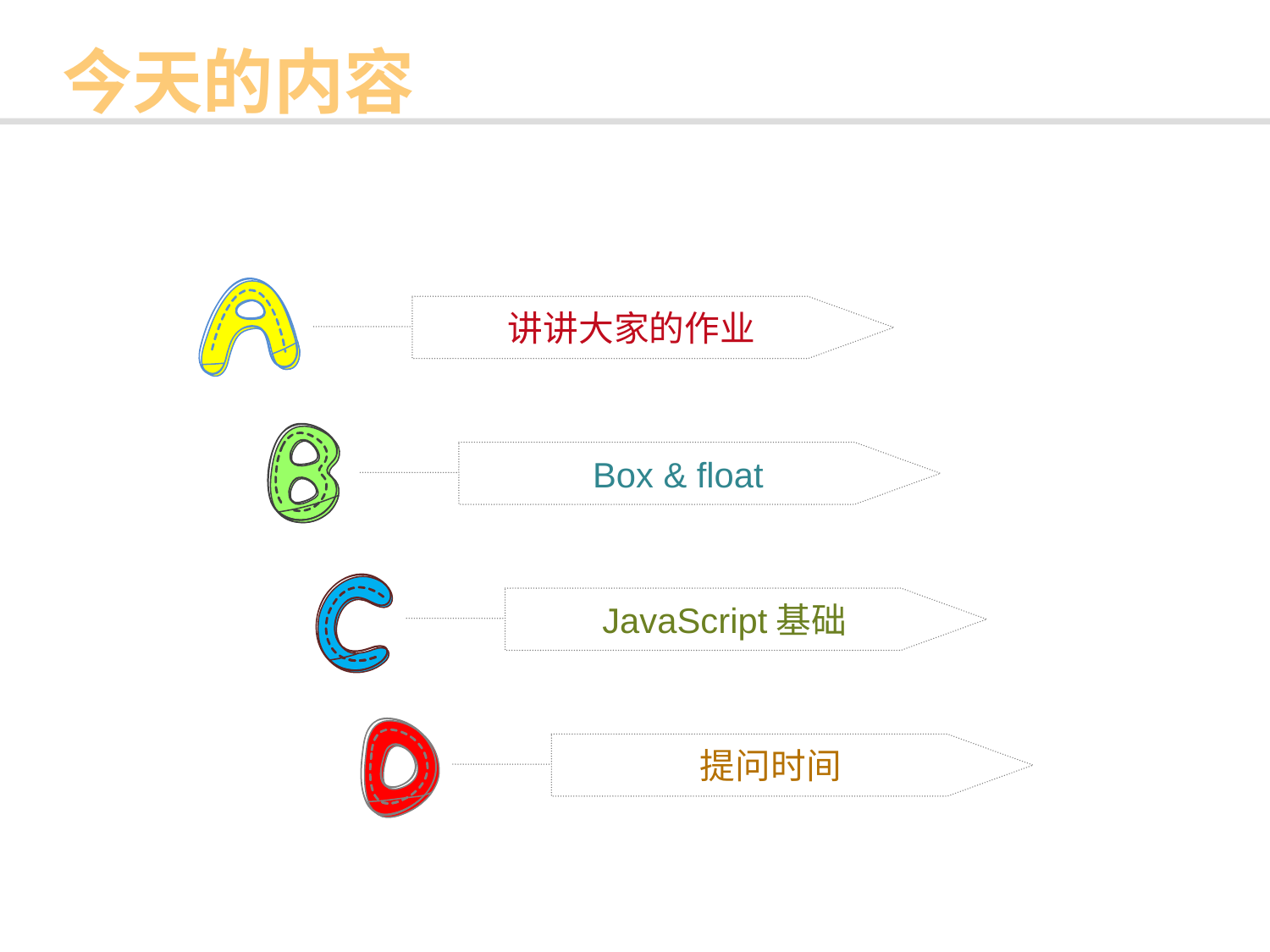

今天的内容

讲讲大家的作业

Box & float

JavaScript基础

提问时间